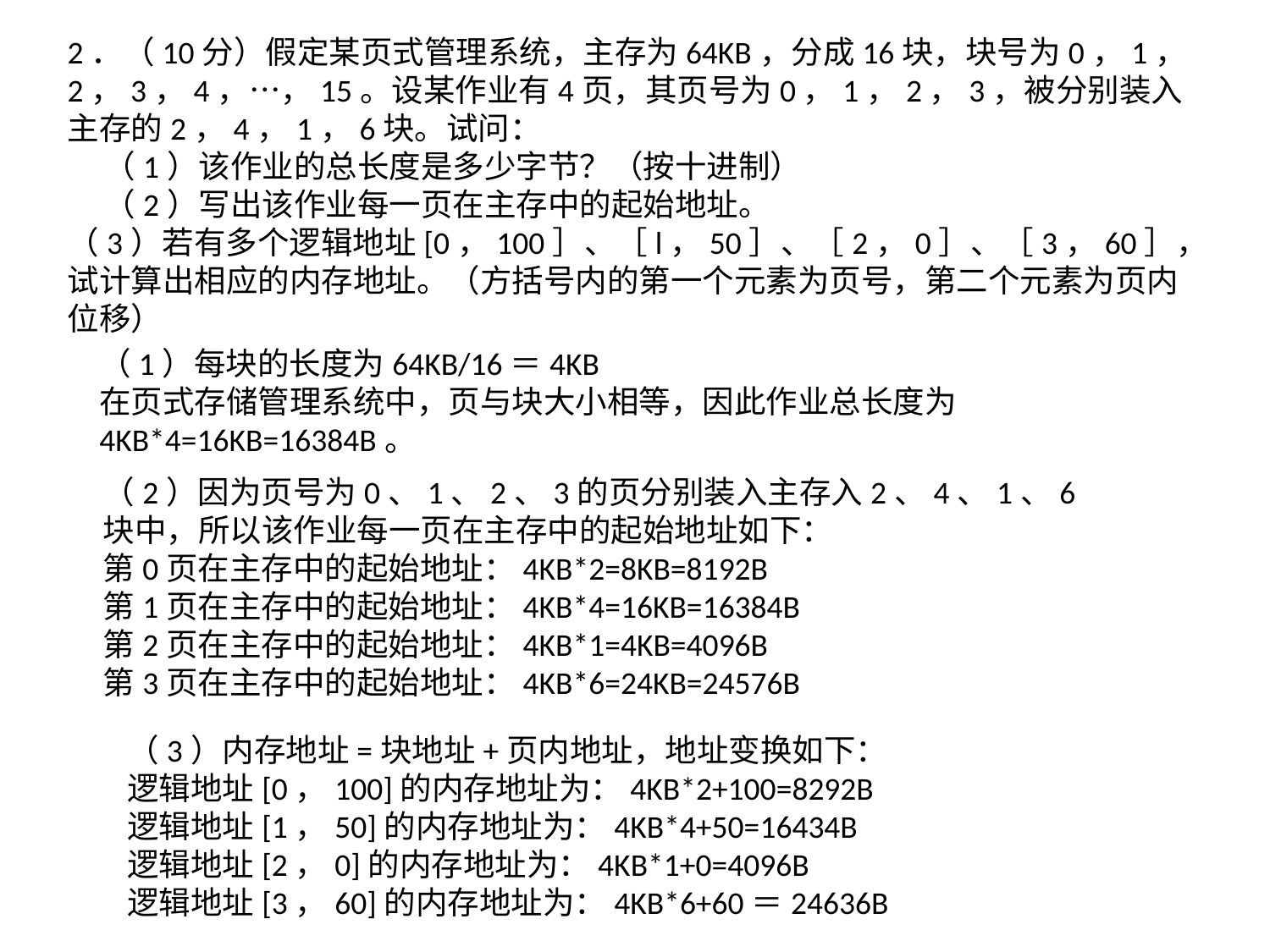

2．（10分）假定某页式管理系统，主存为64KB，分成16块，块号为0，1，2，3，4，…，15。设某作业有4页，其页号为0，1，2，3，被分别装入主存的2，4，1，6块。试问：
    （1）该作业的总长度是多少字节？（按十进制）
    （2）写出该作业每一页在主存中的起始地址。
（3）若有多个逻辑地址[0，100］、［l，50］、［2，0］、［3，60］，试计算出相应的内存地址。（方括号内的第一个元素为页号，第二个元素为页内位移）
（1）每块的长度为64KB/16＝4KB
在页式存储管理系统中，页与块大小相等，因此作业总长度为4KB*4=16KB=16384B。
（2）因为页号为0、1、2、3的页分别装入主存入2、4、1、6块中，所以该作业每一页在主存中的起始地址如下：
第0页在主存中的起始地址：4KB*2=8KB=8192B
第1页在主存中的起始地址：4KB*4=16KB=16384B
第2页在主存中的起始地址：4KB*1=4KB=4096B
第3页在主存中的起始地址：4KB*6=24KB=24576B

（3）内存地址=块地址+页内地址，地址变换如下：
逻辑地址[0，100]的内存地址为：4KB*2+100=8292B
逻辑地址[1，50]的内存地址为：4KB*4+50=16434B
逻辑地址[2，0]的内存地址为：4KB*1+0=4096B
逻辑地址[3，60]的内存地址为：4KB*6+60＝24636B